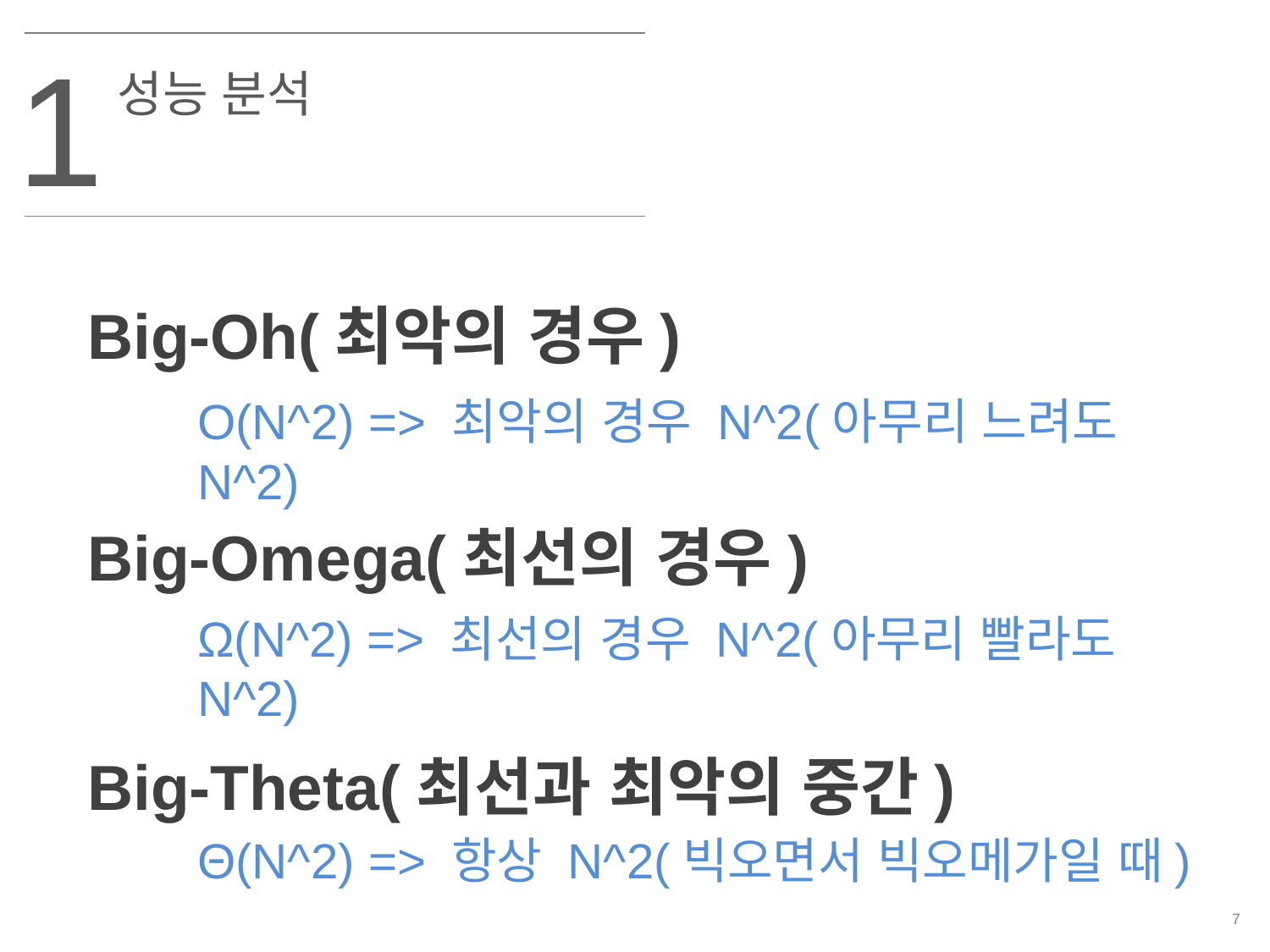

1
성능 분석
Big-Oh(최악의 경우)
O(N^2) => 최악의 경우 N^2(아무리 느려도 N^2)
Big-Omega(최선의 경우)
Ω(N^2) => 최선의 경우 N^2(아무리 빨라도 N^2)
Big-Theta(최선과 최악의 중간)
Θ(N^2) => 항상 N^2(빅오면서 빅오메가일 때)